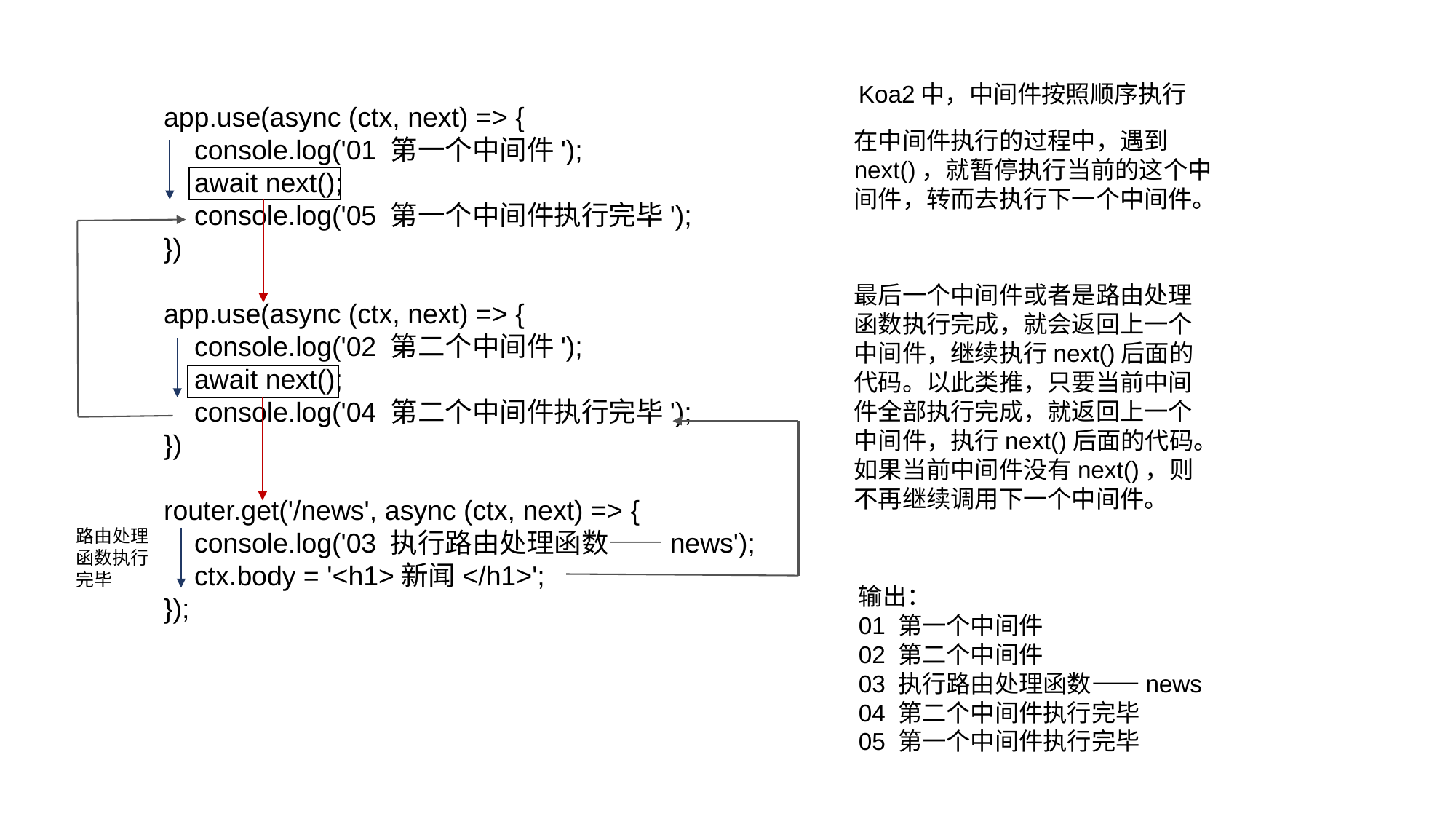

Koa2中，中间件按照顺序执行
app.use(async (ctx, next) => {
    console.log('01 第一个中间件');
    await next();
    console.log('05 第一个中间件执行完毕');
})

app.use(async (ctx, next) => {
    console.log('02 第二个中间件');
    await next();
    console.log('04 第二个中间件执行完毕');
})

router.get('/news', async (ctx, next) => {
    console.log('03 执行路由处理函数——news');
    ctx.body = '<h1>新闻</h1>';
});
在中间件执行的过程中，遇到next()，就暂停执行当前的这个中间件，转而去执行下一个中间件。

最后一个中间件或者是路由处理函数执行完成，就会返回上一个中间件，继续执行next()后面的代码。以此类推，只要当前中间件全部执行完成，就返回上一个中间件，执行next()后面的代码。
如果当前中间件没有next()，则不再继续调用下一个中间件。

路由处理函数执行完毕
输出：
01 第一个中间件
02 第二个中间件
03 执行路由处理函数——news
04 第二个中间件执行完毕
05 第一个中间件执行完毕